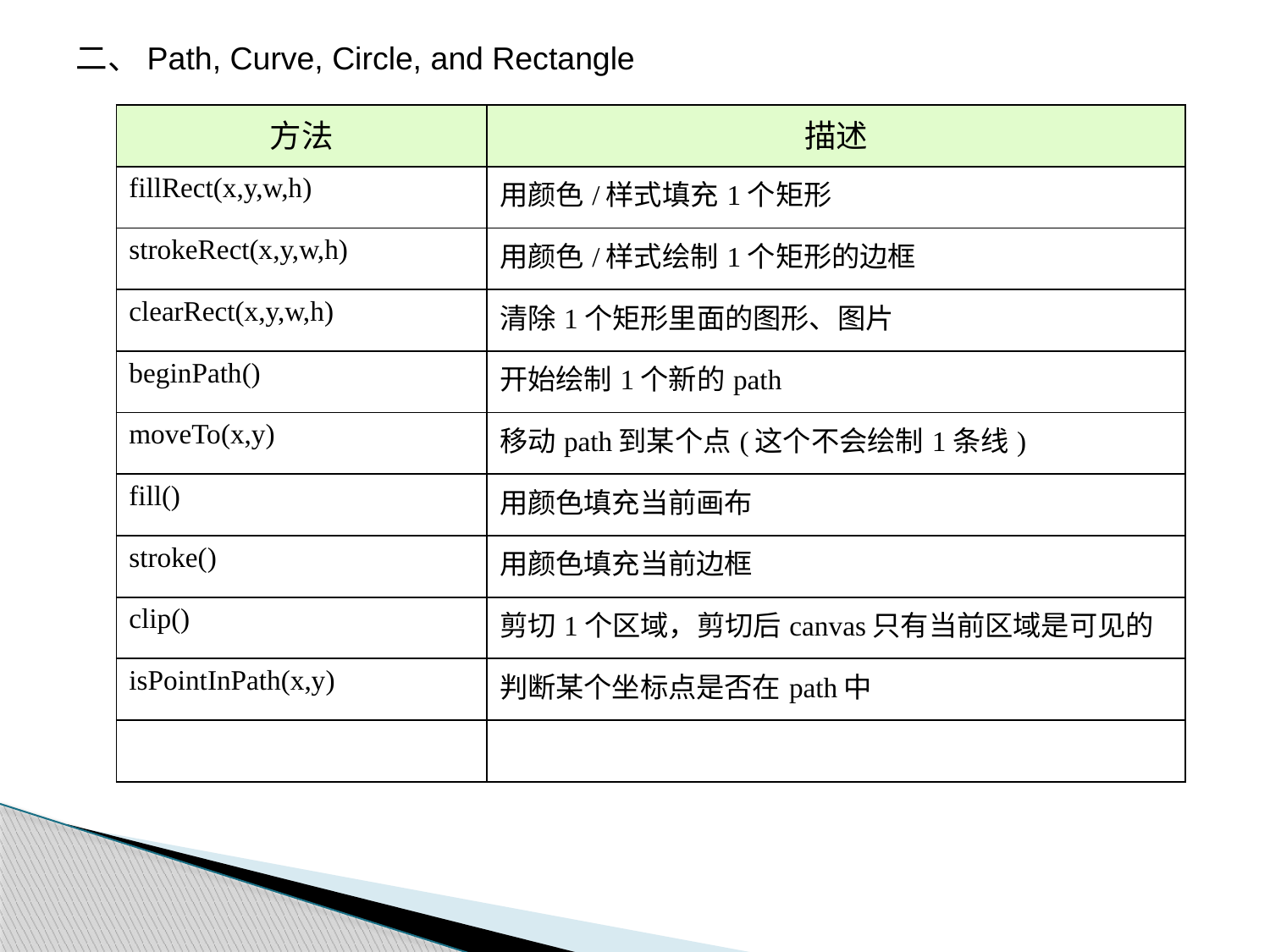

二、Path, Curve, Circle, and Rectangle

| 方法 | 描述 |
| --- | --- |
| fillRect(x,y,w,h) | 用颜色/样式填充1个矩形 |
| strokeRect(x,y,w,h) | 用颜色/样式绘制1个矩形的边框 |
| clearRect(x,y,w,h) | 清除1个矩形里面的图形、图片 |
| beginPath() | 开始绘制1个新的path |
| moveTo(x,y) | 移动path到某个点(这个不会绘制1条线) |
| fill() | 用颜色填充当前画布 |
| stroke() | 用颜色填充当前边框 |
| clip() | 剪切1个区域，剪切后canvas只有当前区域是可见的 |
| isPointInPath(x,y) | 判断某个坐标点是否在path中 |
|  |  |